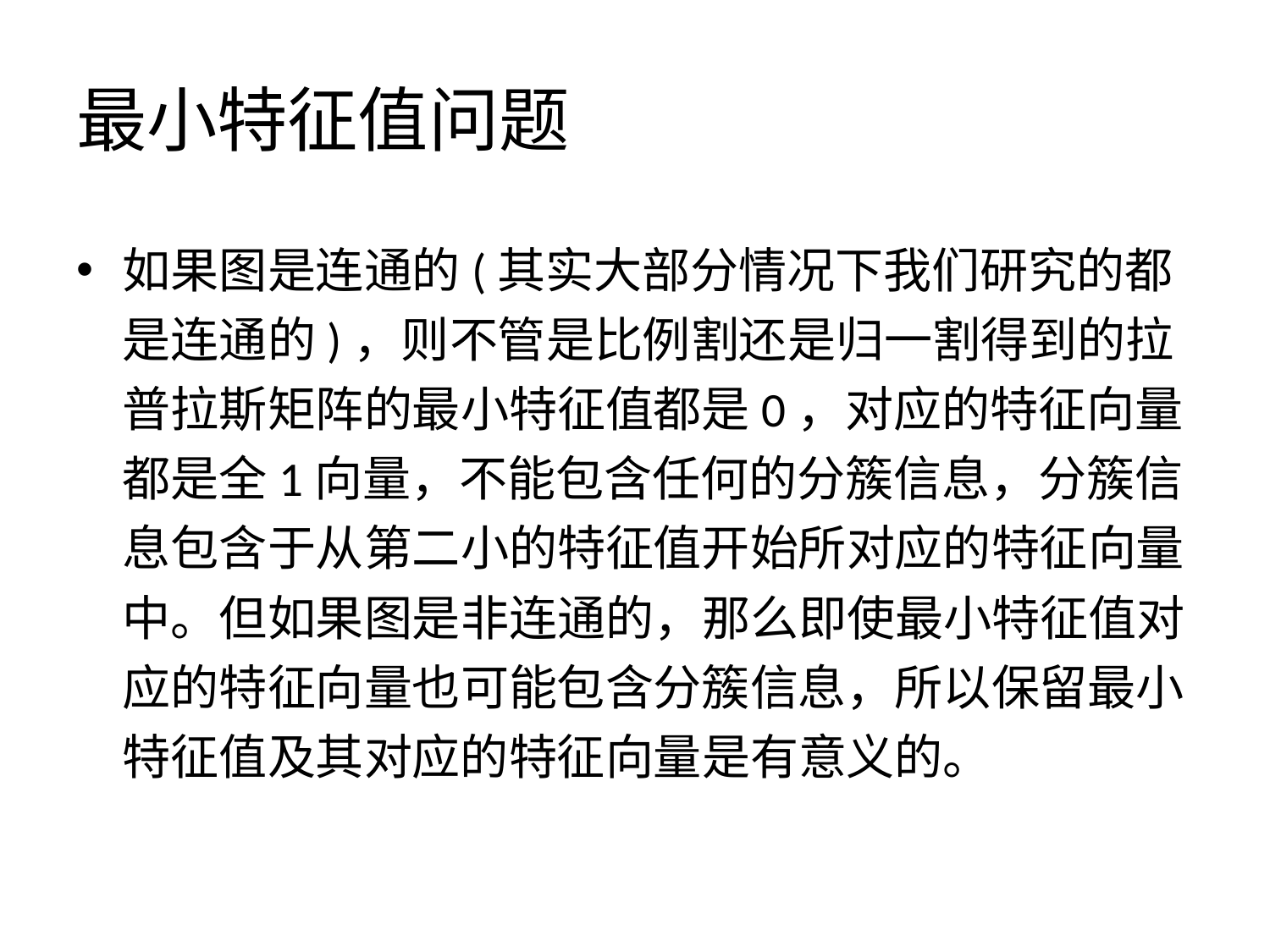

# 最小特征值问题
如果图是连通的(其实大部分情况下我们研究的都是连通的)，则不管是比例割还是归一割得到的拉普拉斯矩阵的最小特征值都是0，对应的特征向量都是全1向量，不能包含任何的分簇信息，分簇信息包含于从第二小的特征值开始所对应的特征向量中。但如果图是非连通的，那么即使最小特征值对应的特征向量也可能包含分簇信息，所以保留最小特征值及其对应的特征向量是有意义的。